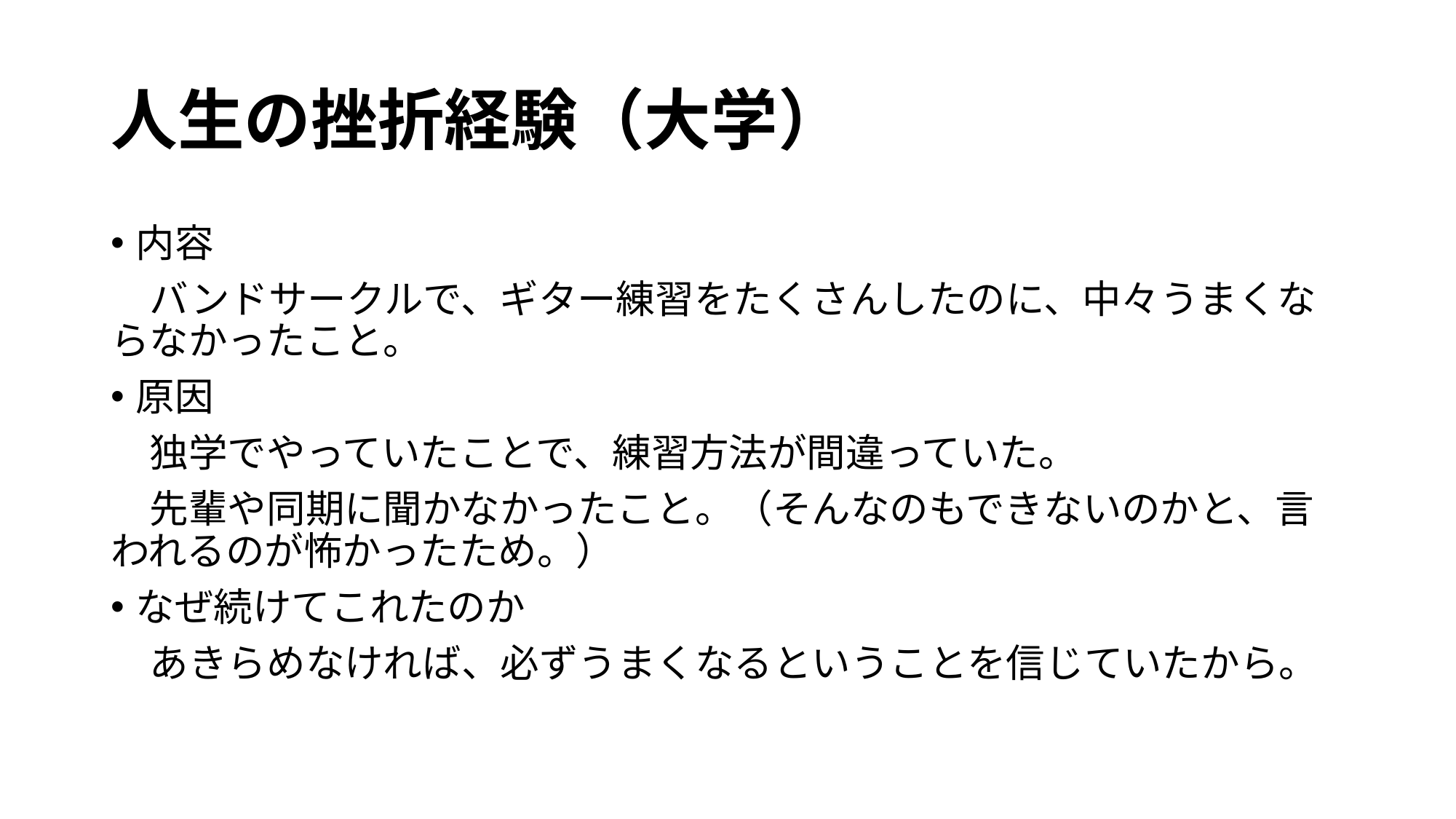

# 人生の挫折経験（大学）
内容
　バンドサークルで、ギター練習をたくさんしたのに、中々うまくならなかったこと。
原因
　独学でやっていたことで、練習方法が間違っていた。
　先輩や同期に聞かなかったこと。（そんなのもできないのかと、言われるのが怖かったため。）
なぜ続けてこれたのか
　あきらめなければ、必ずうまくなるということを信じていたから。